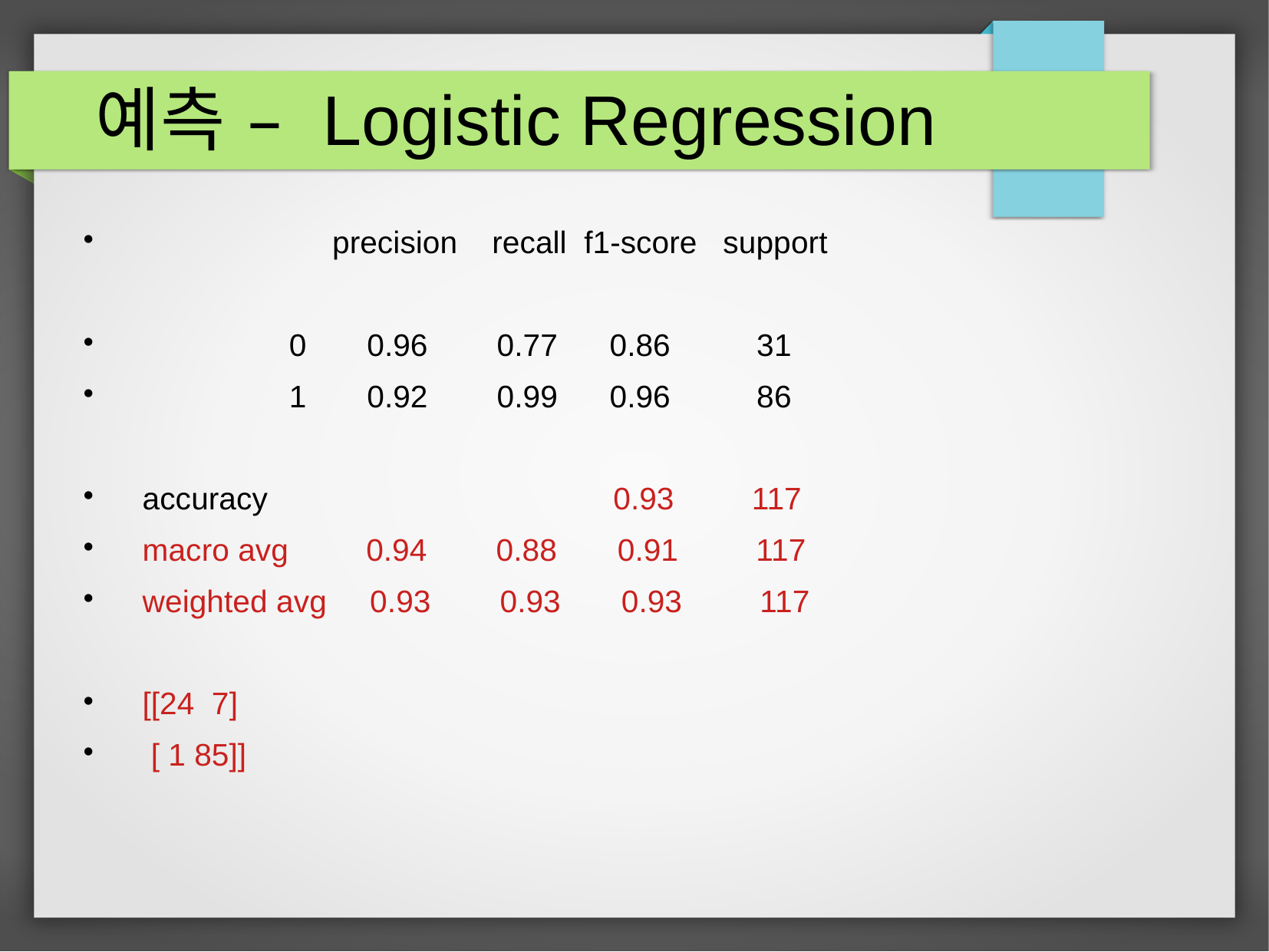

예측 – Logistic Regression
                      precision    recall  f1-score   support

                 0       0.96        0.77      0.86          31
                 1       0.92        0.99      0.96          86

accuracy                                        0.93         117
macro avg         0.94        0.88       0.91         117
weighted avg     0.93        0.93       0.93         117

[[24  7]
 [ 1 85]]